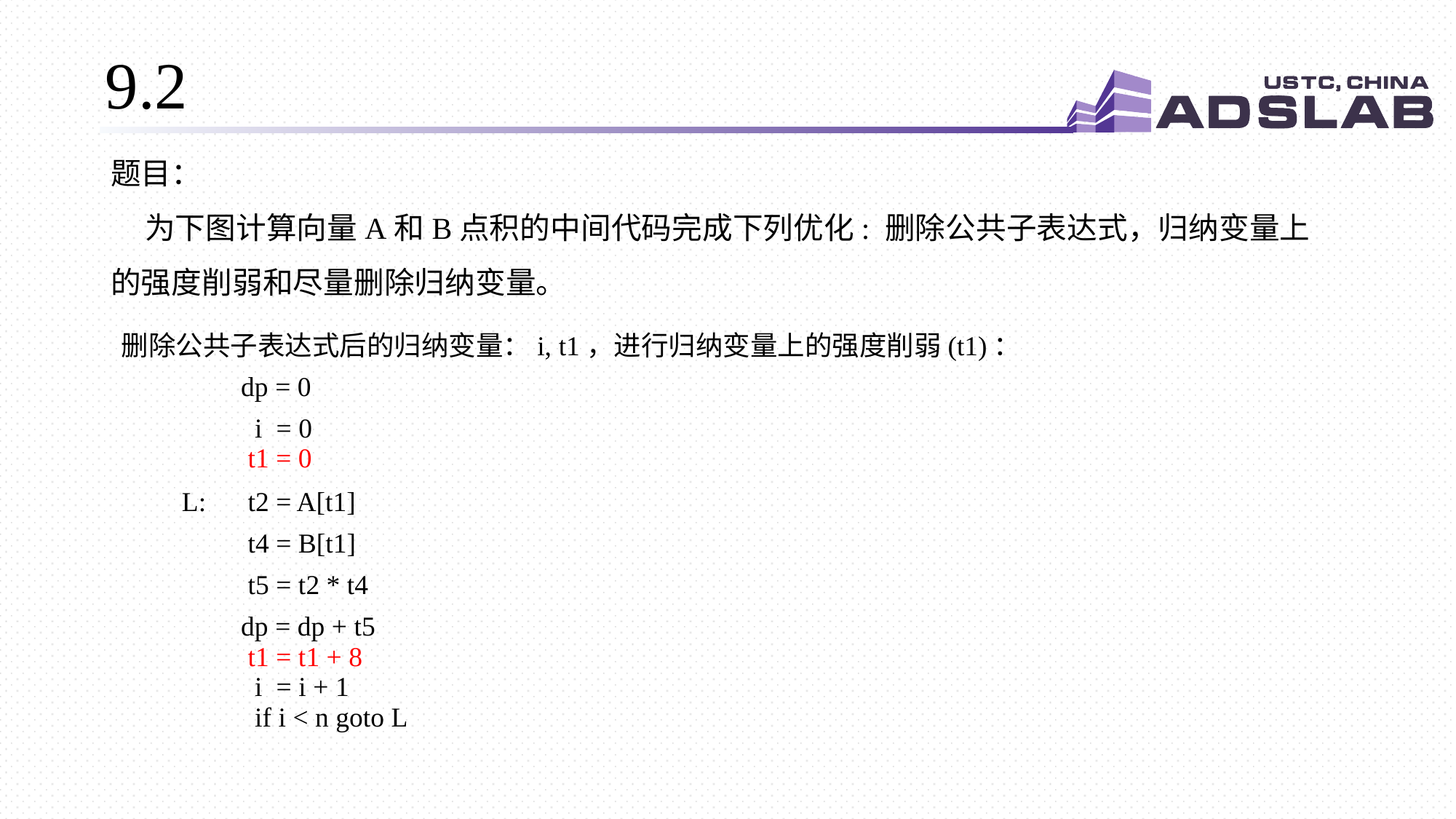

# 9.2
题目：
    为下图计算向量A和B点积的中间代码完成下列优化: 删除公共子表达式，归纳变量上的强度削弱和尽量删除归纳变量。
删除公共子表达式后的归纳变量：i, t1，进行归纳变量上的强度削弱(t1)：
|  | dp = 0 |  |
| --- | --- | --- |
|  | i = 0 t1 = 0 |  |
| L: | t2 = A[t1] |  |
|  | t4 = B[t1] |  |
|  | t5 = t2 \* t4 |  |
|  | dp = dp + t5 t1 = t1 + 8 i = i + 1 if i < n goto L |  |